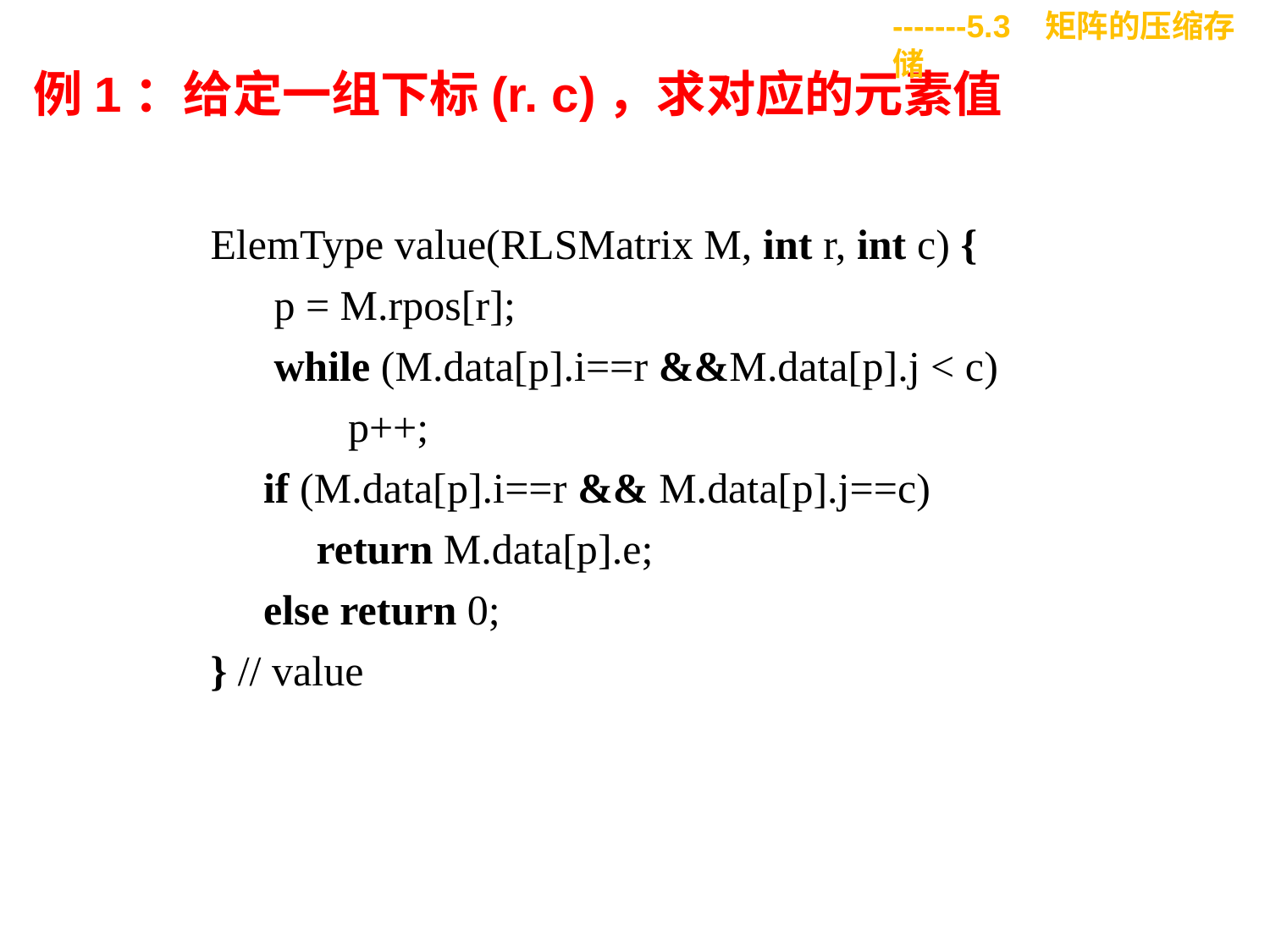

-------5.3   矩阵的压缩存储
例1：给定一组下标(r. c)，求对应的元素值
ElemType value(RLSMatrix M, int r, int c) {
      p = M.rpos[r];
      while (M.data[p].i==r &&M.data[p].j < c)
             p++;
     if (M.data[p].i==r && M.data[p].j==c)
          return M.data[p].e;
     else return 0;
} // value